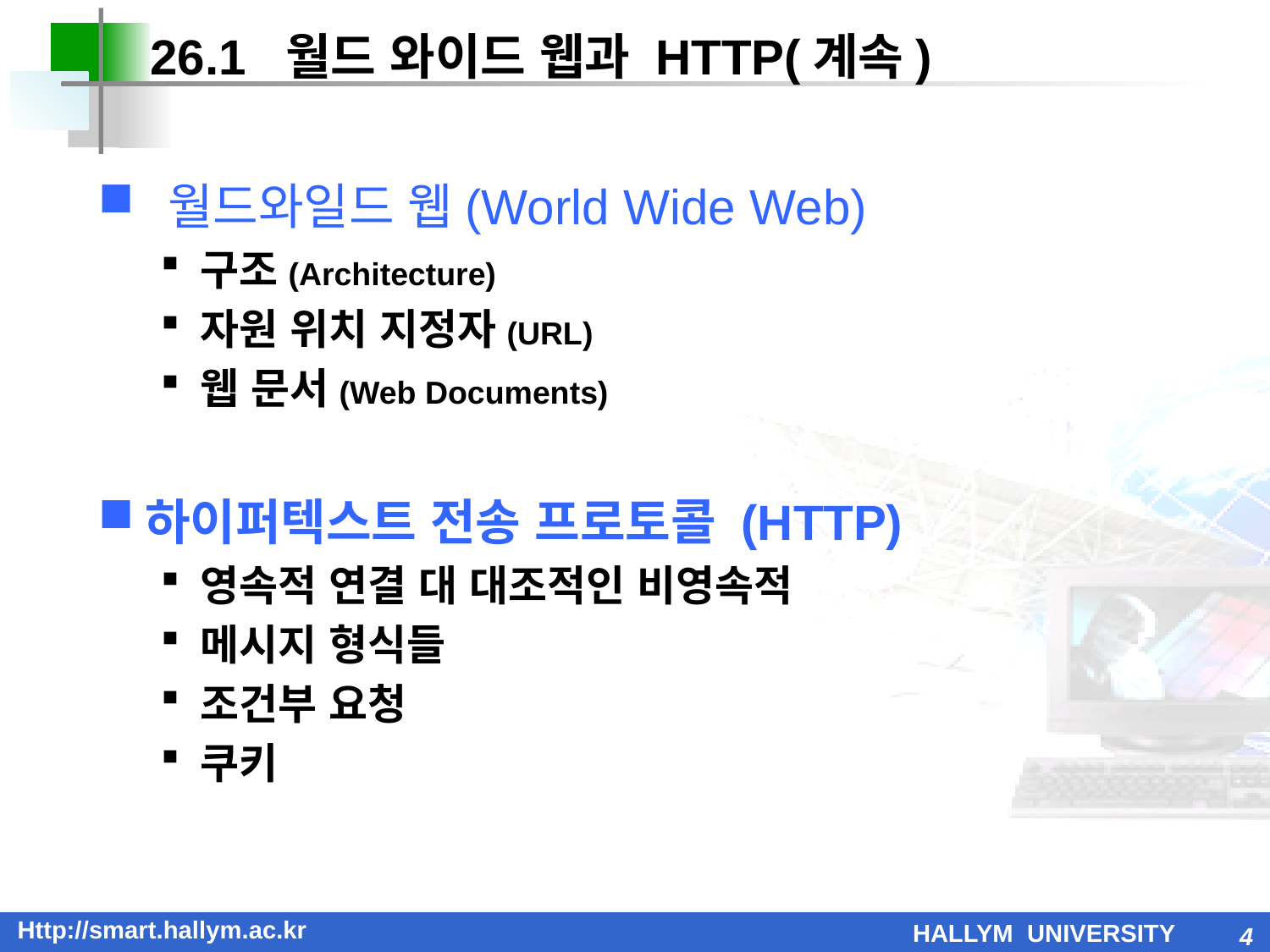

26.1  월드 와이드 웹과 HTTP(계속)

 월드와일드 웹(World Wide Web)
구조(Architecture)
자원 위치 지정자(URL)
웹 문서(Web Documents)

하이퍼텍스트 전송 프로토콜 (HTTP)
영속적 연결 대 대조적인 비영속적
메시지 형식들
조건부 요청
쿠키
4